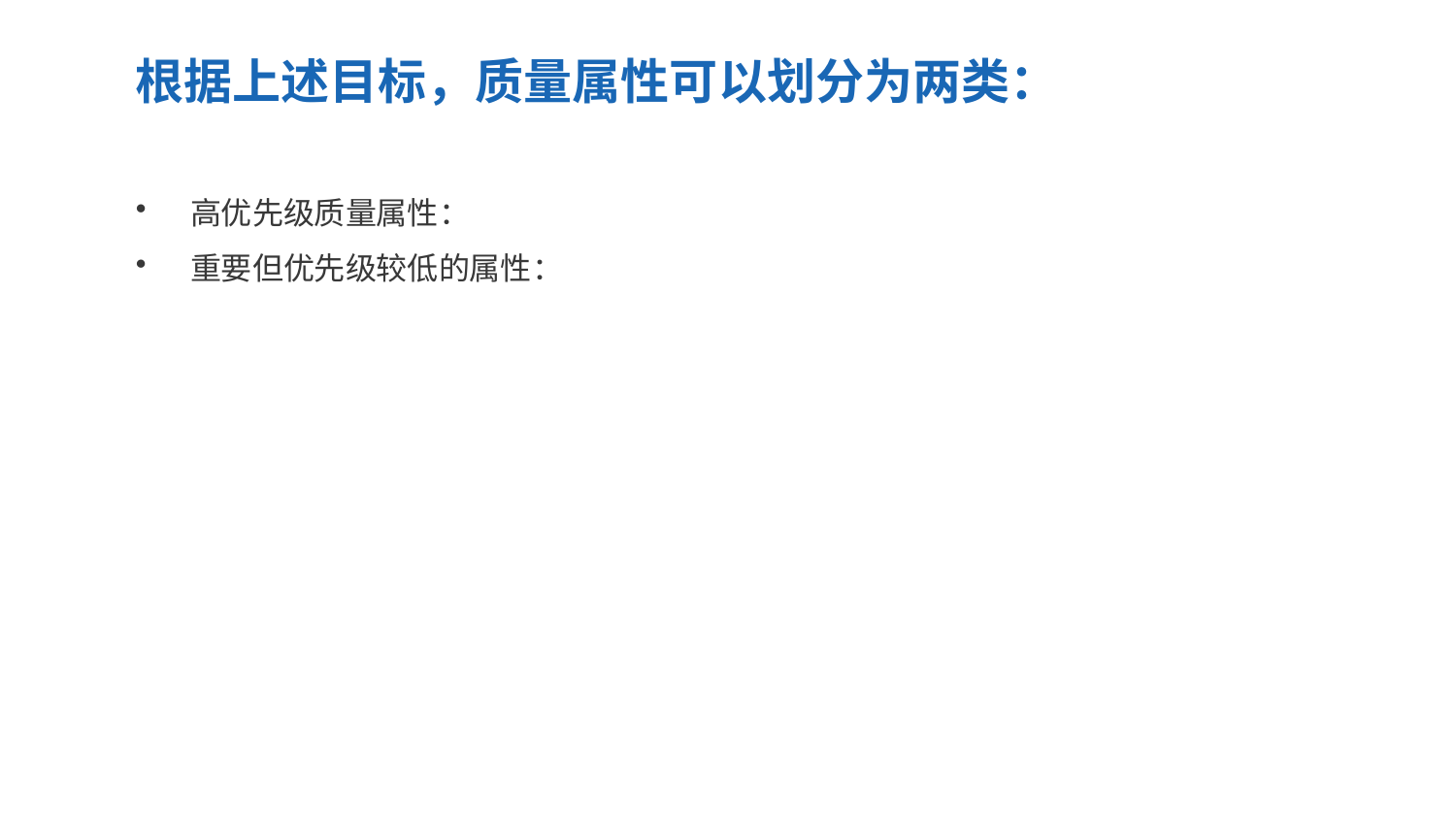

根据上述目标，质量属性可以划分为两类：
高优先级质量属性：
重要但优先级较低的属性：